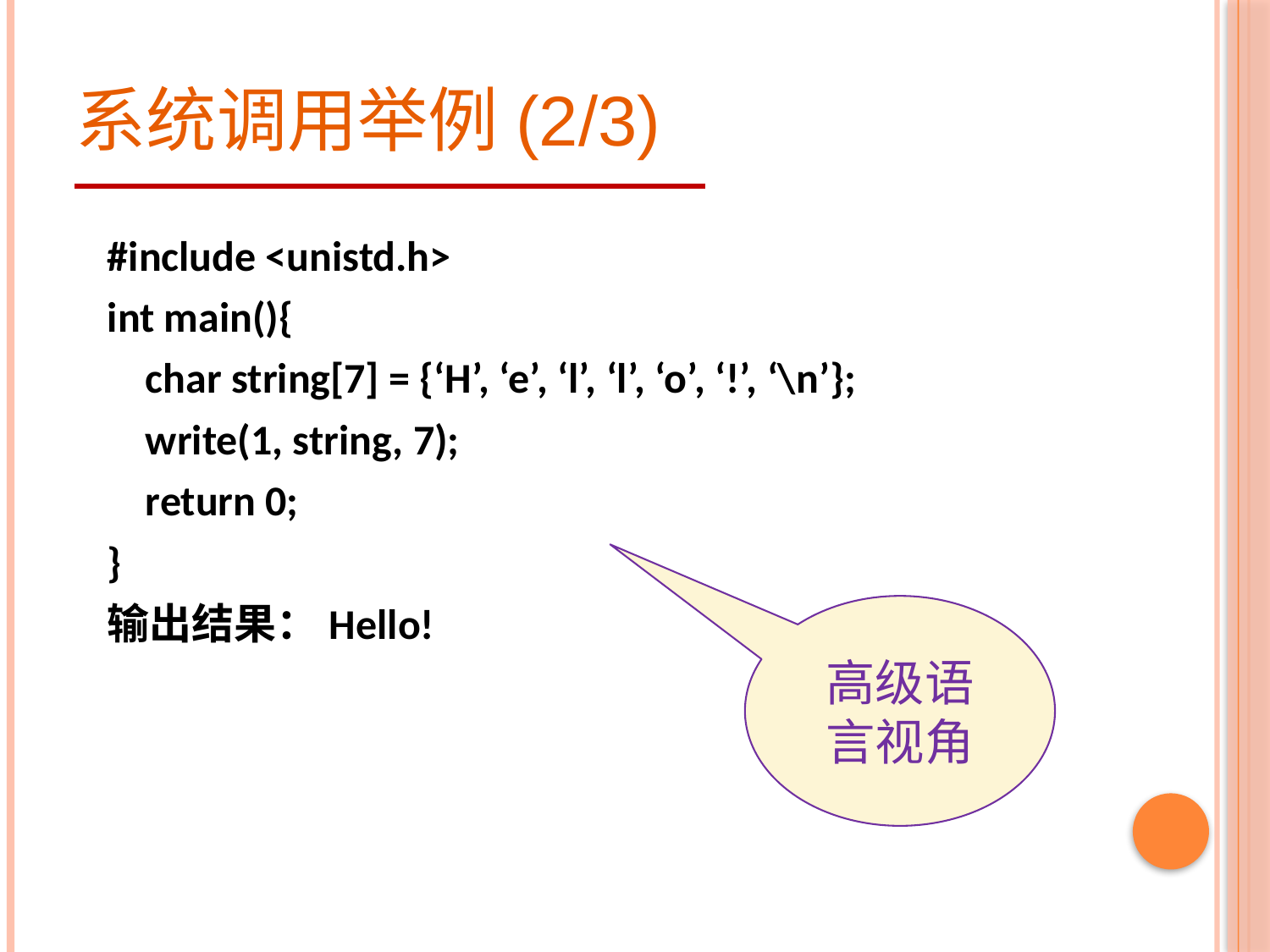

# 系统调用举例(2/3)
#include <unistd.h>
int main(){
    char string[7] = {‘H’, ‘e’, ‘l’, ‘l’, ‘o’, ‘!’, ‘\n’};
    write(1, string, 7);
    return 0;
}
输出结果：Hello!
高级语言视角